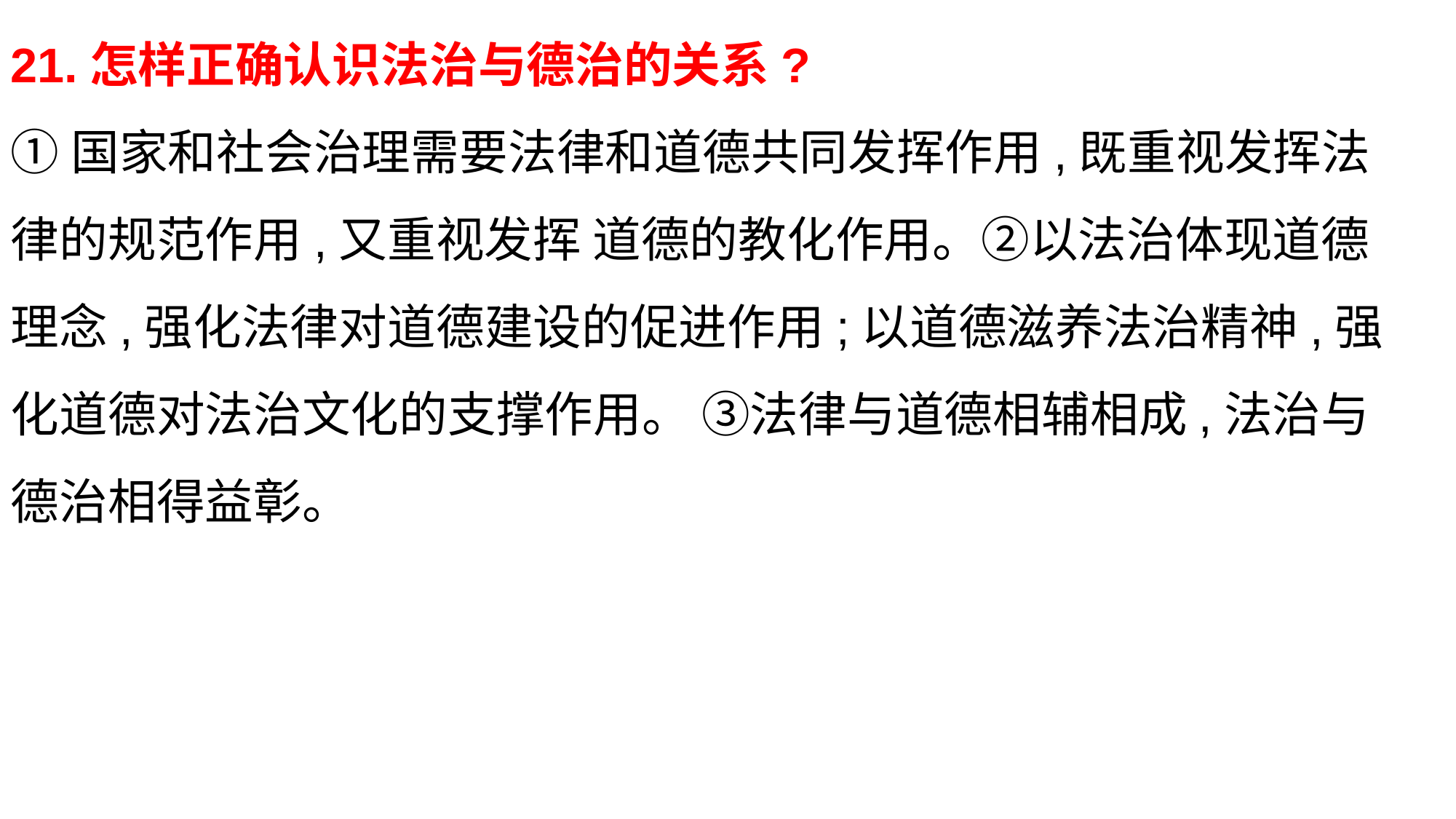

21.怎样正确认识法治与德治的关系?
①国家和社会治理需要法律和道德共同发挥作用,既重视发挥法律的规范作用,又重视发挥 道德的教化作用。②以法治体现道德理念,强化法律对道德建设的促进作用;以道德滋养法治精神,强化道德对法治文化的支撑作用。 ③法律与道德相辅相成,法治与德治相得益彰。